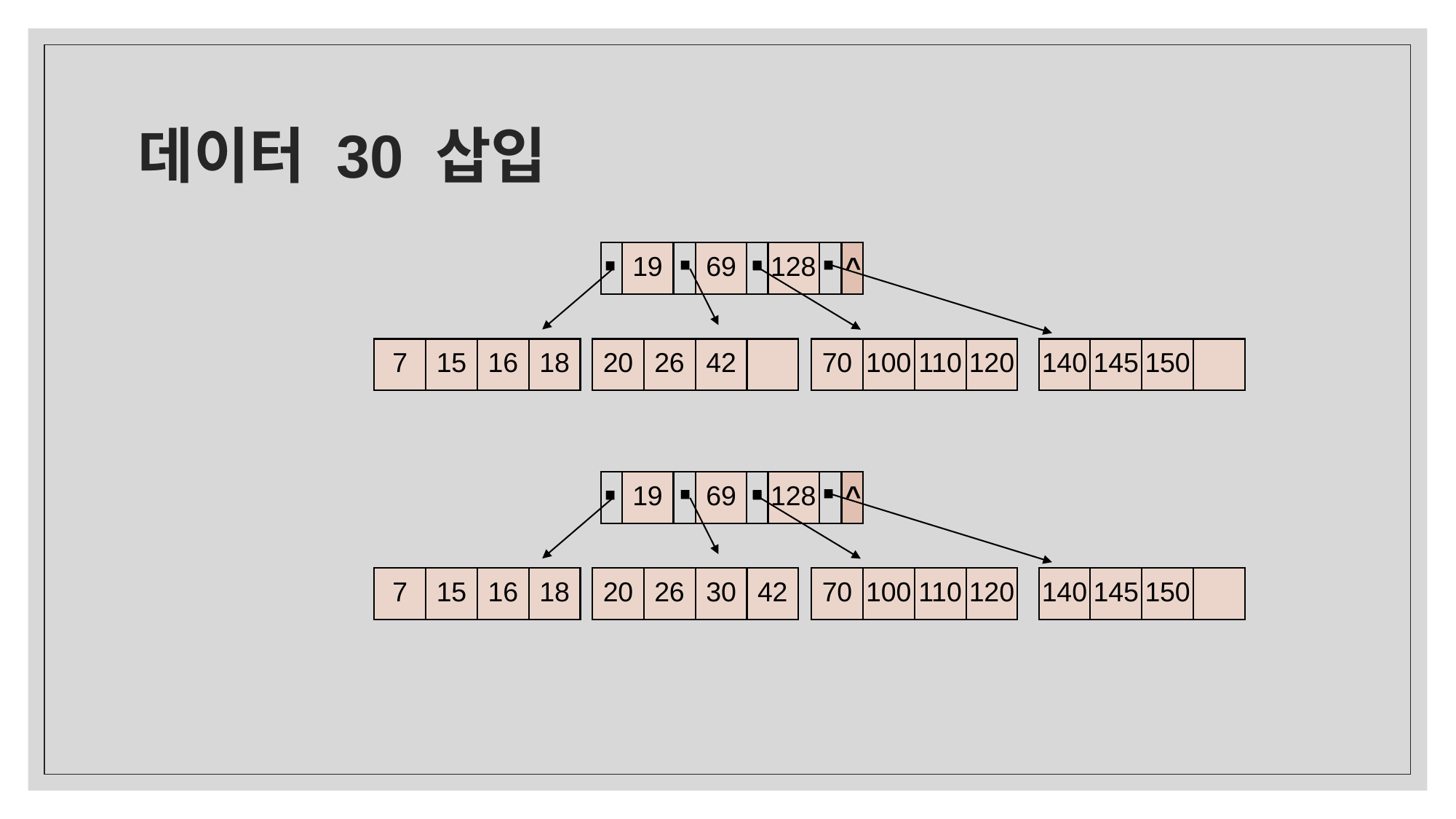

# 데이터 30 삽입
·
·
·
·
·

19

69

128

^

7
15
16
18
20
26
42

70
100
110
120
140
145
150

·
·
·
·
·

19

69

128

^

7
15
16
18
20
26
30
42
70
100
110
120
140
145
150